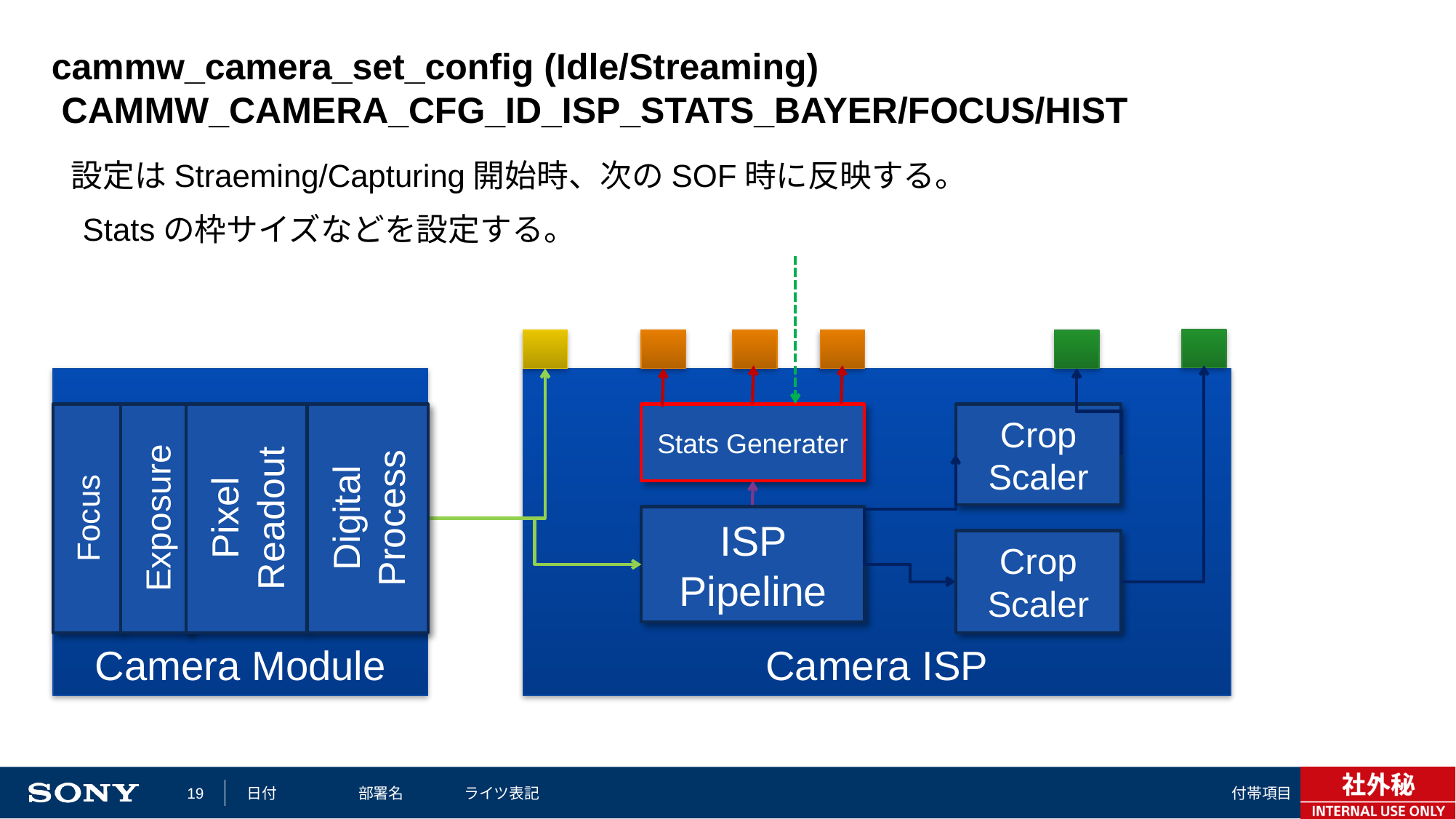

# cammw_camera_set_config (Idle/Streaming) CAMMW_CAMERA_CFG_ID_ISP_STATS_BAYER/FOCUS/HIST
設定はStraeming/Capturing開始時、次のSOF時に反映する。
Statsの枠サイズなどを設定する。

Camera ISP
Camera Module
Crop
Scaler
Digital Process
Focus
Exposure
Pixel Readout
Stats Generater
ISP Pipeline
Crop
Scaler